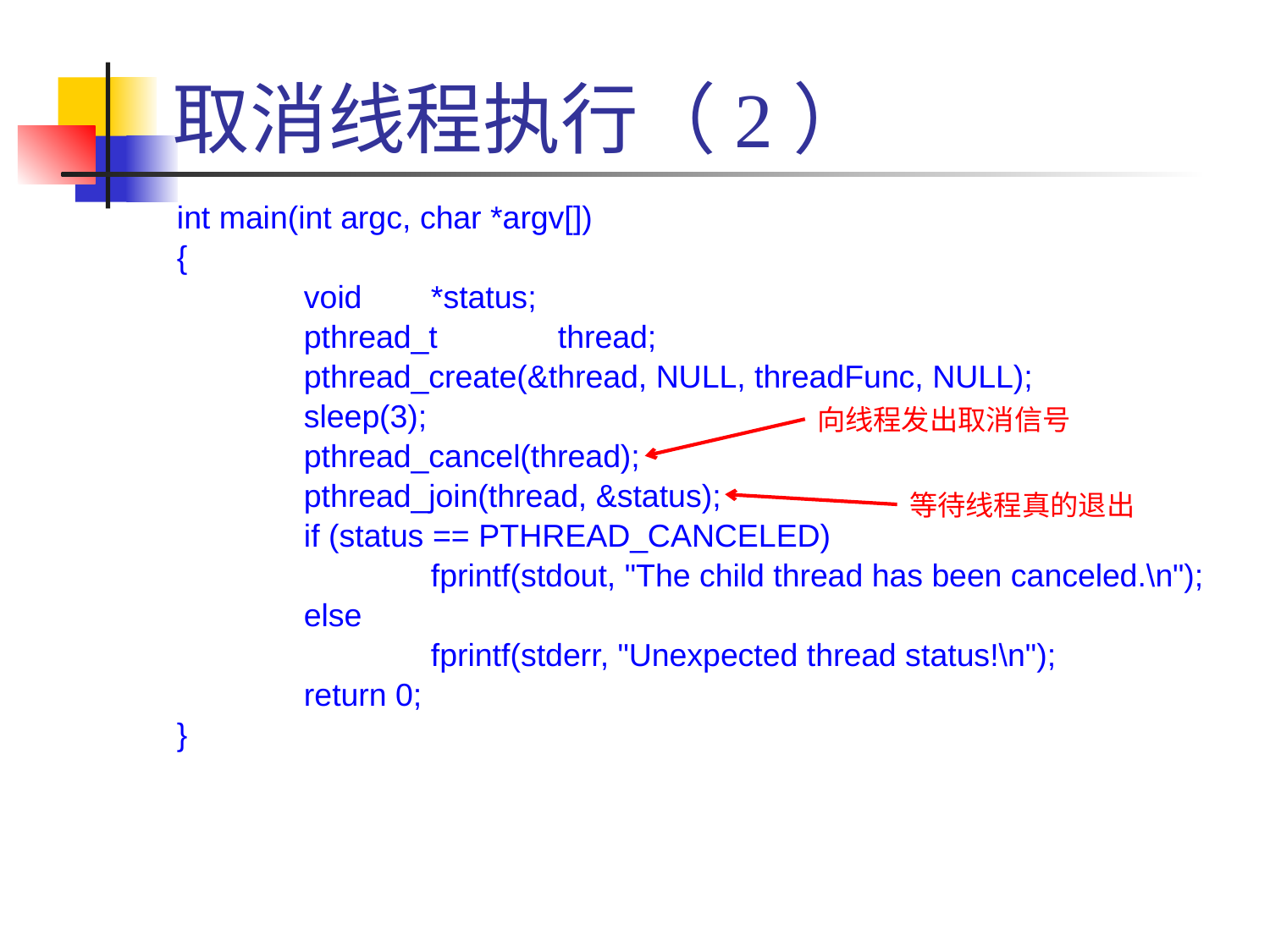

# 取消线程执行（2）
int main(int argc, char *argv[])
{
	void	*status;
	pthread_t	thread;
	pthread_create(&thread, NULL, threadFunc, NULL);
	sleep(3);
	pthread_cancel(thread);
	pthread_join(thread, &status);
	if (status == PTHREAD_CANCELED)
		fprintf(stdout, "The child thread has been canceled.\n");
	else
		fprintf(stderr, "Unexpected thread status!\n");
  	return 0;
}
向线程发出取消信号
等待线程真的退出